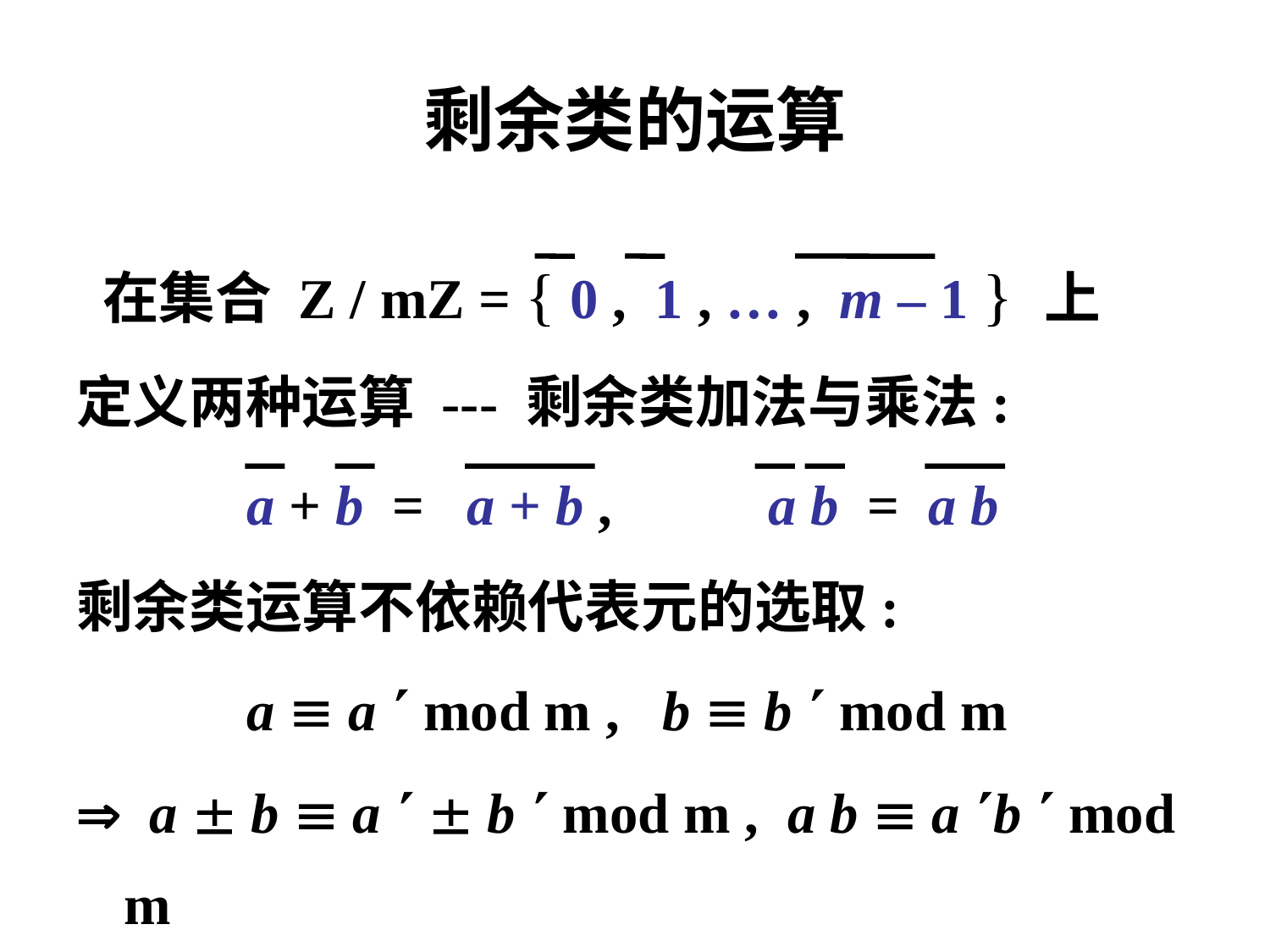

# 剩余类的运算
 在集合 Z / mZ = { 0 ,  1 , … ,  m – 1 } 上
定义两种运算 --- 剩余类加法与乘法:
            a + b  =   a + b ,           a b  =  a b
剩余类运算不依赖代表元的选取:
            a ≡ a ′ mod m ,   b ≡ b ′ mod m
⇒  a ± b ≡ a ′ ± b ′ mod m ,  a b ≡ a ′b ′ mod m